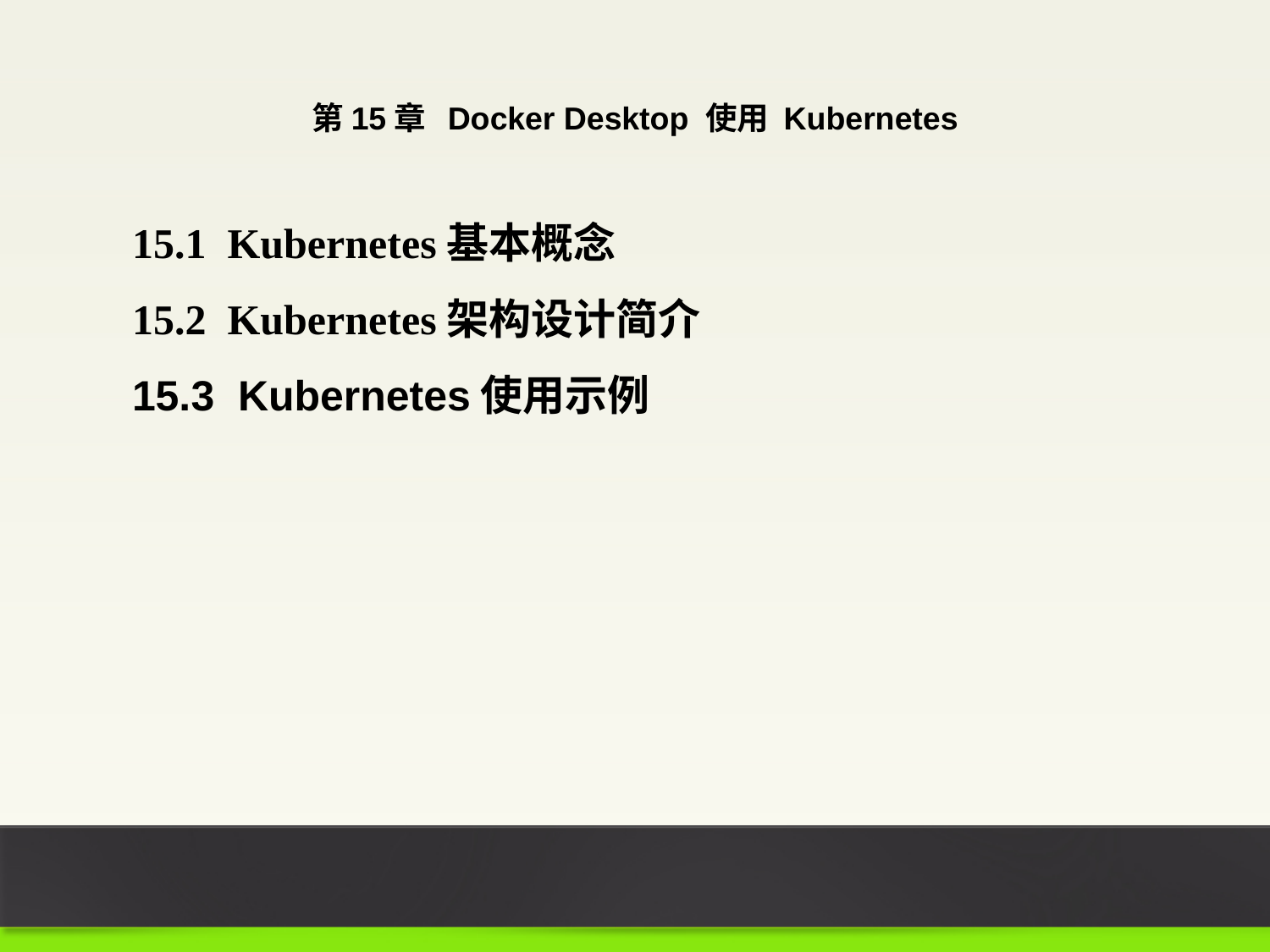

第15章  Docker Desktop 使用 Kubernetes
15.1  Kubernetes基本概念
15.2  Kubernetes架构设计简介
15.3  Kubernetes使用示例